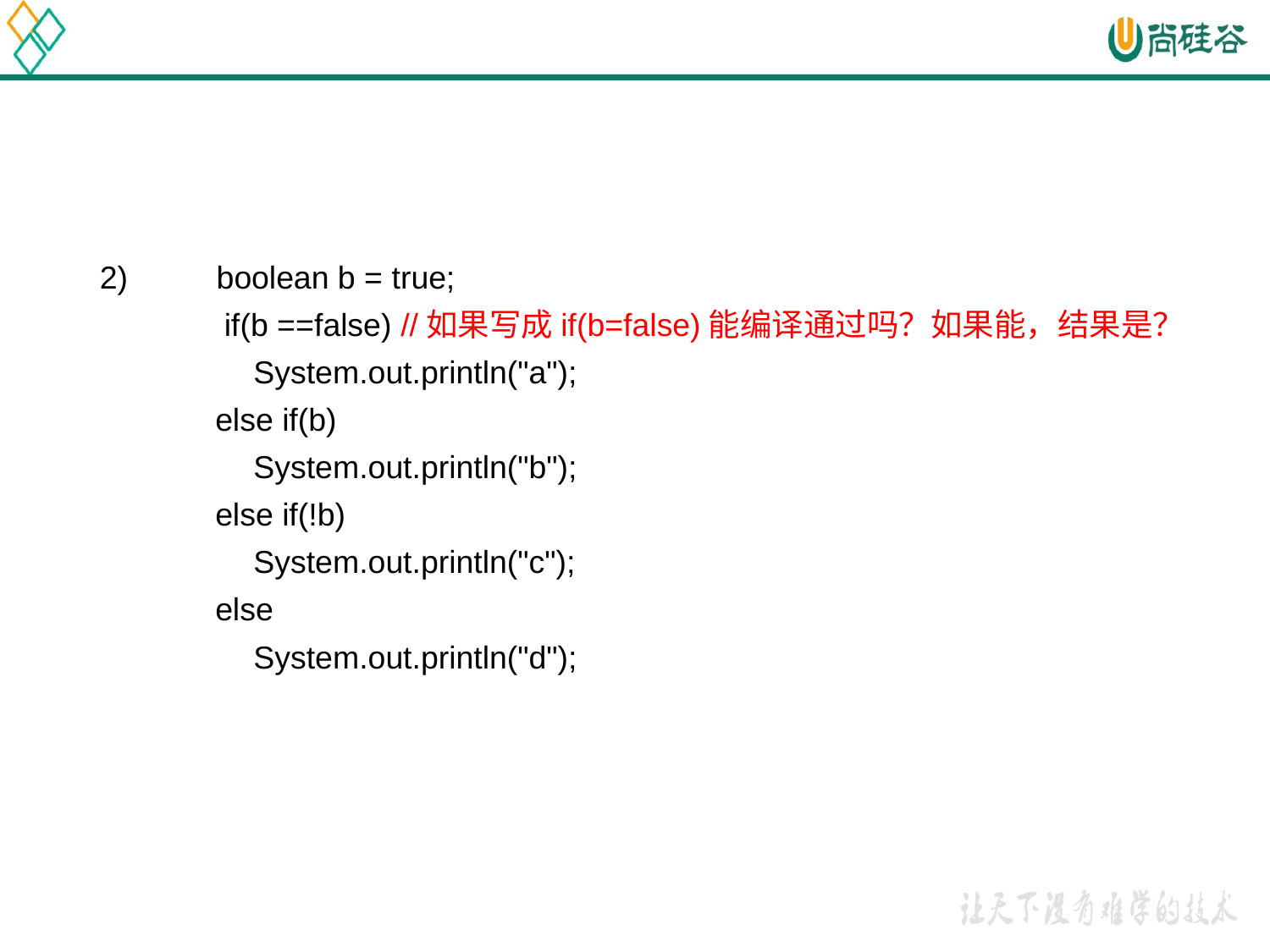

#
2)          boolean b = true;
              if(b ==false) //如果写成if(b=false)能编译通过吗？如果能，结果是？
	   System.out.println("a");
             else if(b)
	   System.out.println("b");
             else if(!b)
	   System.out.println("c");
             else
	   System.out.println("d");